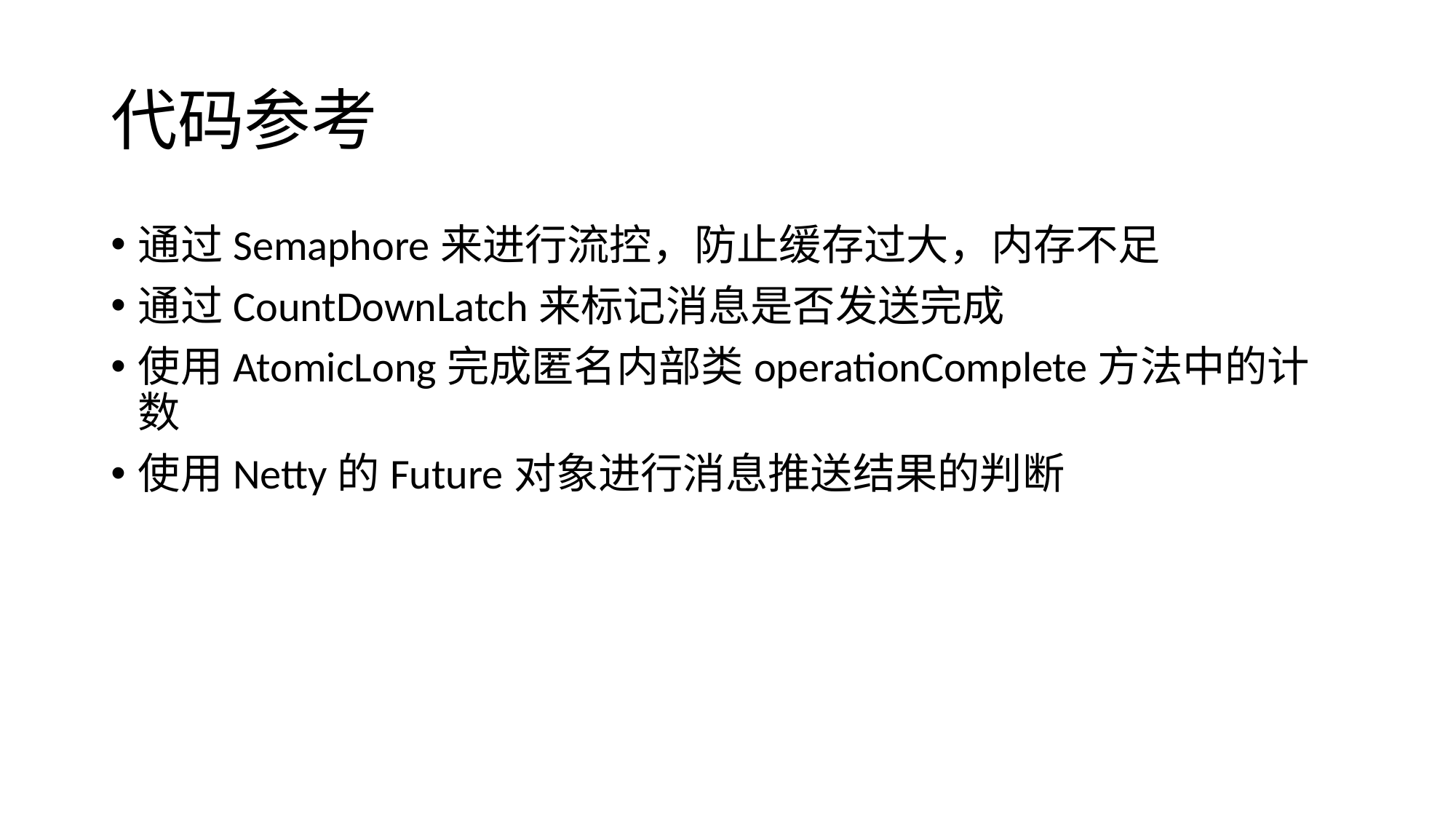

# 代码参考
通过Semaphore来进行流控，防止缓存过大，内存不足
通过CountDownLatch来标记消息是否发送完成
使用AtomicLong完成匿名内部类operationComplete方法中的计数
使用Netty的Future对象进行消息推送结果的判断